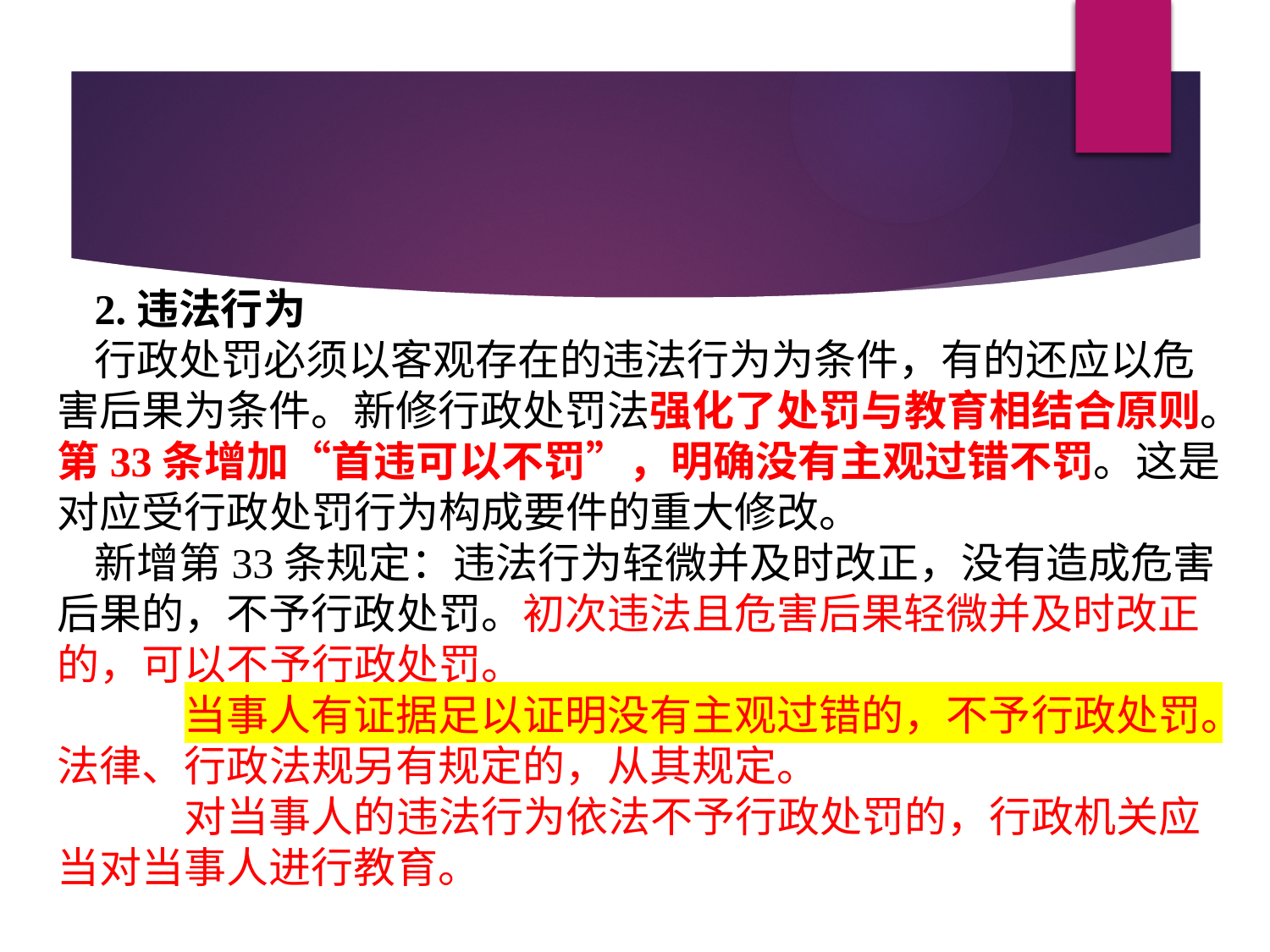

2.违法行为
行政处罚必须以客观存在的违法行为为条件，有的还应以危害后果为条件。新修行政处罚法强化了处罚与教育相结合原则。第33条增加“首违可以不罚”，明确没有主观过错不罚。这是对应受行政处罚行为构成要件的重大修改。
新增第33条规定：违法行为轻微并及时改正，没有造成危害后果的，不予行政处罚。初次违法且危害后果轻微并及时改正的，可以不予行政处罚。
	当事人有证据足以证明没有主观过错的，不予行政处罚。法律、行政法规另有规定的，从其规定。
	对当事人的违法行为依法不予行政处罚的，行政机关应当对当事人进行教育。